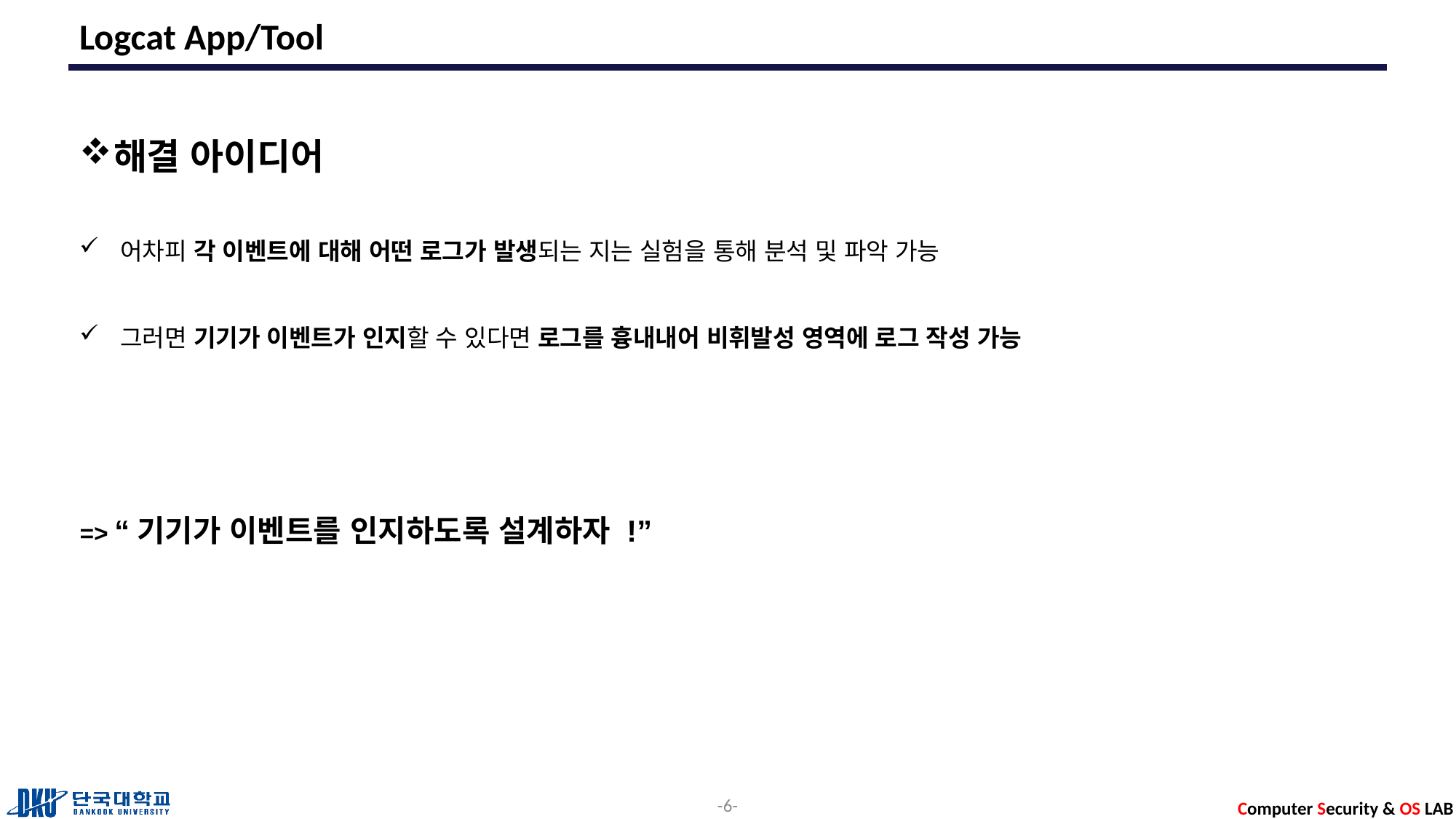

# Logcat App/Tool
해결 아이디어
어차피 각 이벤트에 대해 어떤 로그가 발생되는 지는 실험을 통해 분석 및 파악 가능
그러면 기기가 이벤트가 인지할 수 있다면 로그를 흉내내어 비휘발성 영역에 로그 작성 가능

=> “기기가 이벤트를 인지하도록 설계하자 !”

6